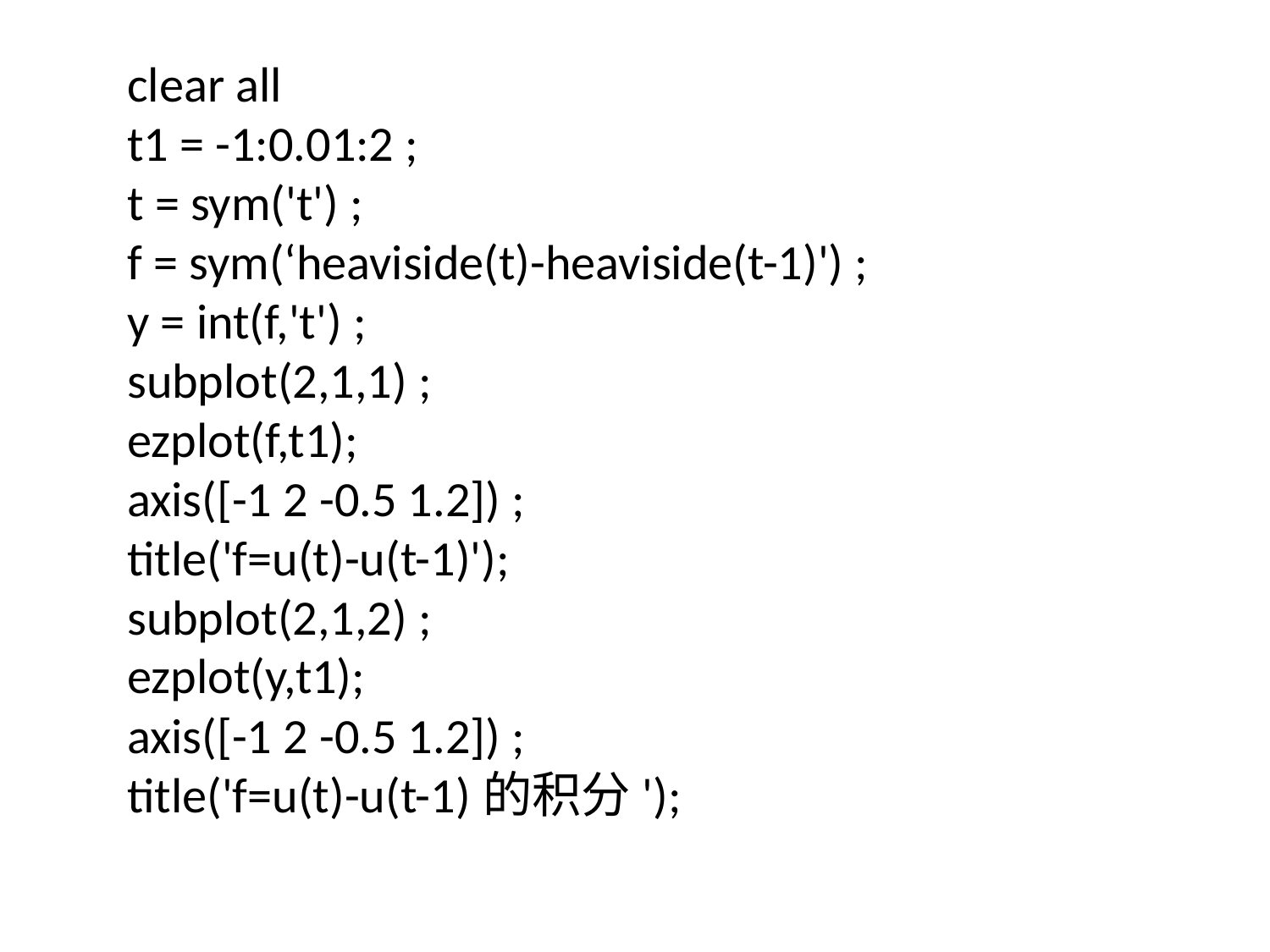

clear all
t1 = -1:0.01:2 ;
t = sym('t') ;
f = sym(‘heaviside(t)-heaviside(t-1)') ;
y = int(f,'t') ;
subplot(2,1,1) ;
ezplot(f,t1);
axis([-1 2 -0.5 1.2]) ;
title('f=u(t)-u(t-1)');
subplot(2,1,2) ;
ezplot(y,t1);
axis([-1 2 -0.5 1.2]) ;
title('f=u(t)-u(t-1)的积分');